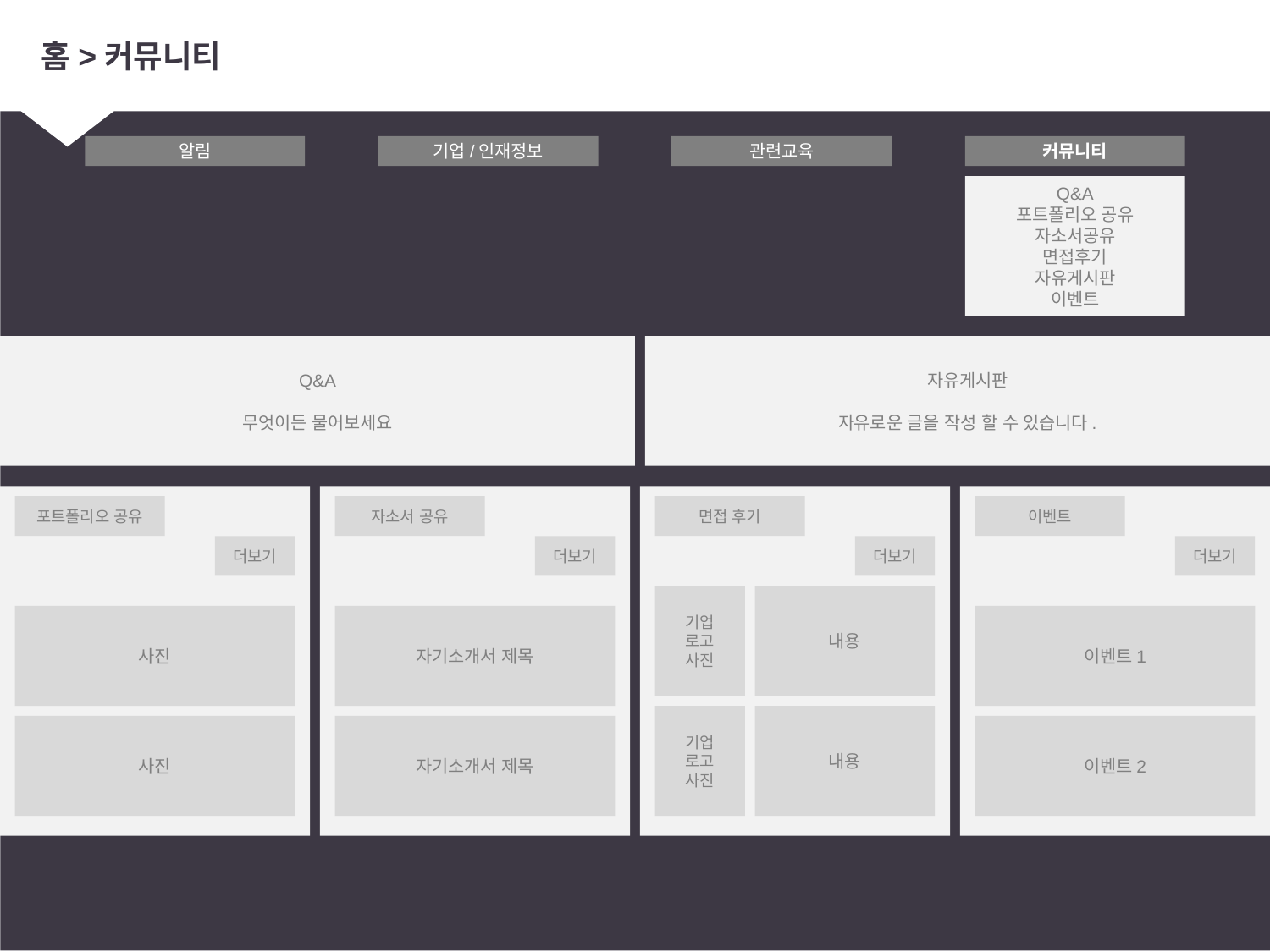

# 홈>커뮤니티
알림
기업/인재정보
관련교육
커뮤니티
Q&A
포트폴리오 공유
자소서공유
면접후기
자유게시판
이벤트
Q&A

무엇이든 물어보세요
자유게시판

자유로운 글을 작성 할 수 있습니다.
포트폴리오 공유
자소서 공유

이벤트
포트폴리오 공유
자소서 공유
면접 후기
이벤트
더보기
더보기
더보기
더보기
기업
로고
사진
내용
사진
자기소개서 제목
이벤트1
기업
로고
사진
내용
사진
자기소개서 제목
이벤트2